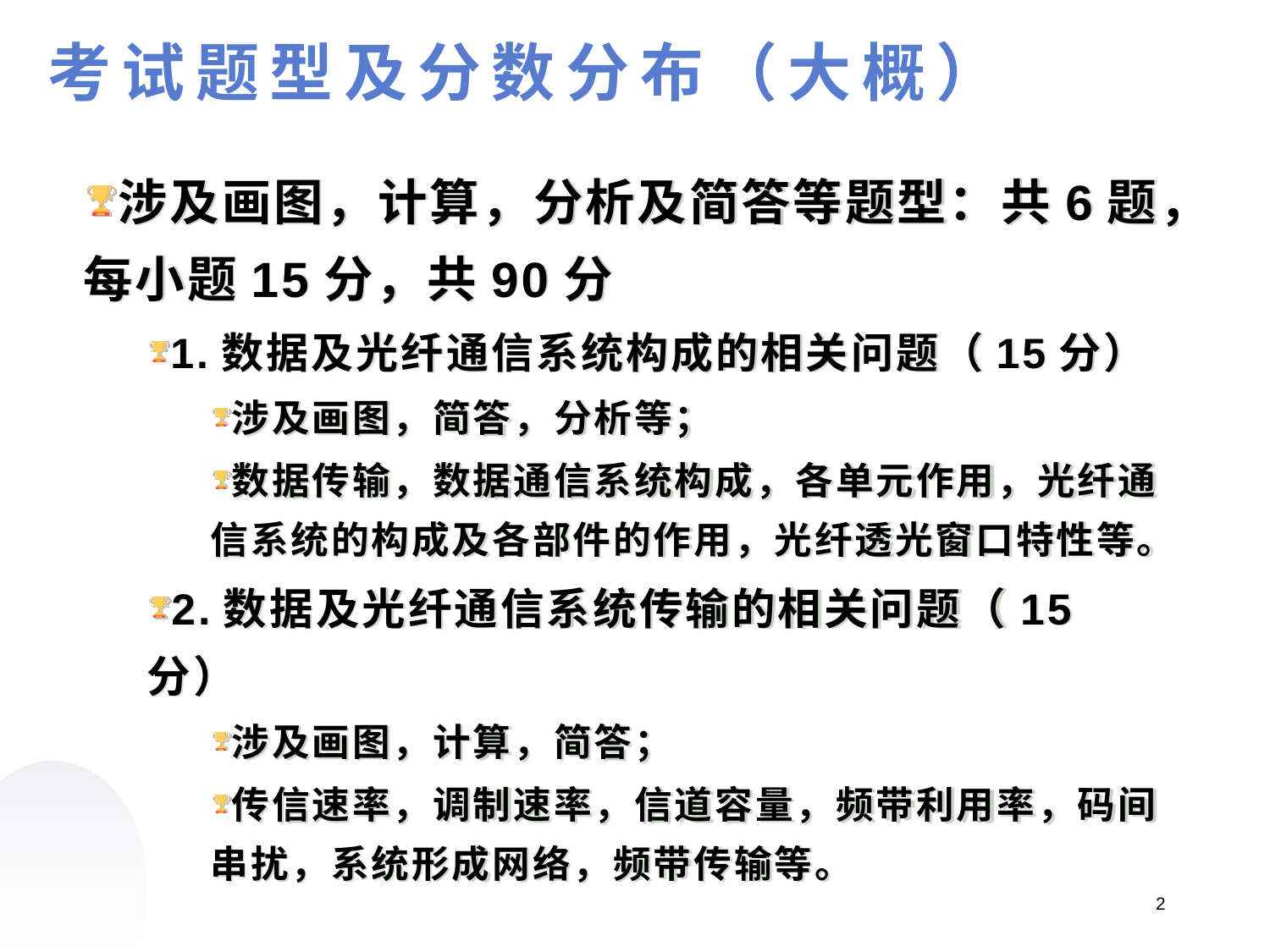

考试题型及分数分布（大概）
涉及画图，计算，分析及简答等题型：共6题，每小题15分，共90分
1.数据及光纤通信系统构成的相关问题（15分）
涉及画图，简答，分析等；
数据传输，数据通信系统构成，各单元作用，光纤通信系统的构成及各部件的作用，光纤透光窗口特性等。
2.数据及光纤通信系统传输的相关问题（15分）
涉及画图，计算，简答；
传信速率，调制速率，信道容量，频带利用率，码间串扰，系统形成网络，频带传输等。

2